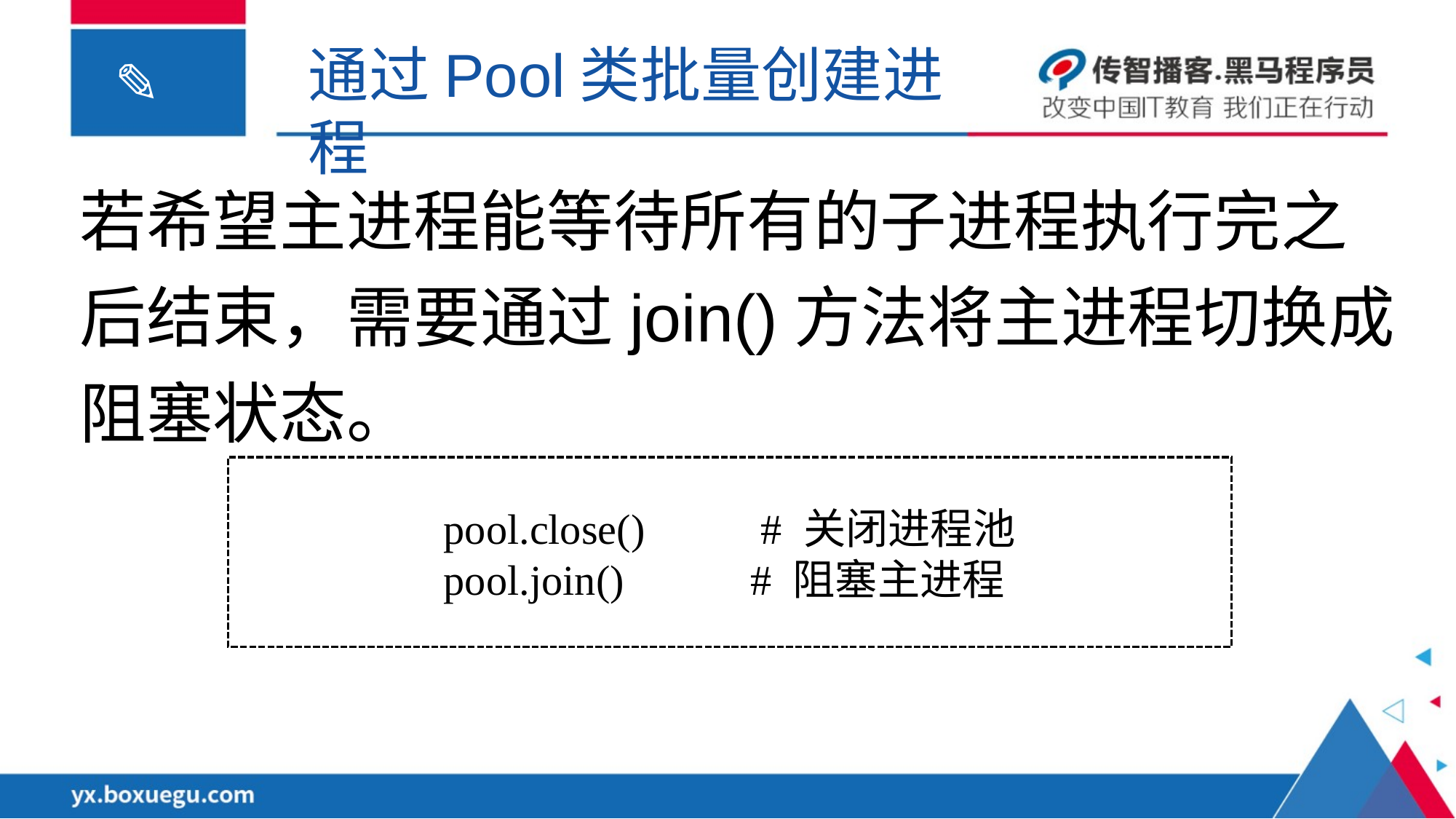

通过Pool类批量创建进程
若希望主进程能等待所有的子进程执行完之后结束，需要通过join()方法将主进程切换成阻塞状态。

pool.close()           # 关闭进程池
pool.join()            # 阻塞主进程